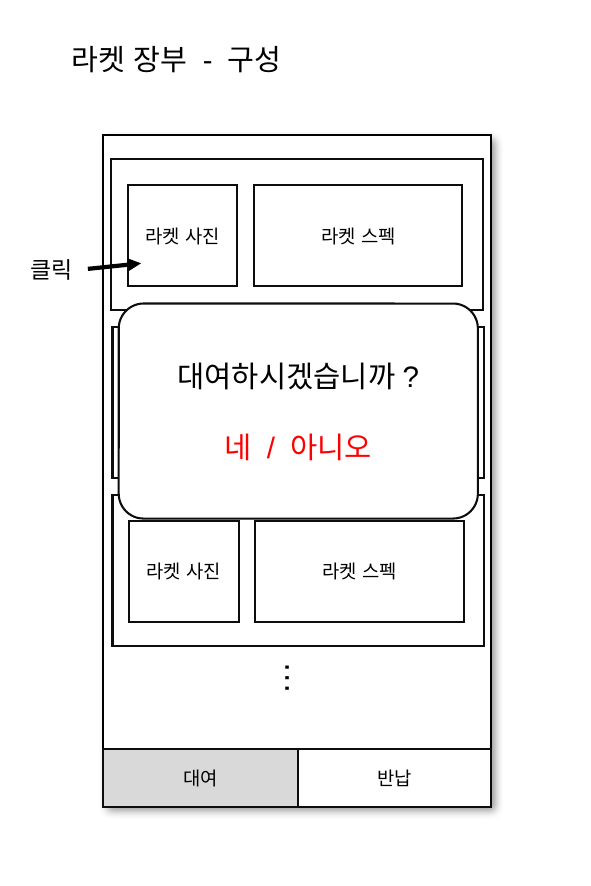

라켓 장부 - 구성

라켓 사진
라켓 스펙
클릭
대여하시겠습니까?

네 / 아니오

라켓 사진
라켓 스펙

라켓 사진
라켓 스펙
…
대여
반납